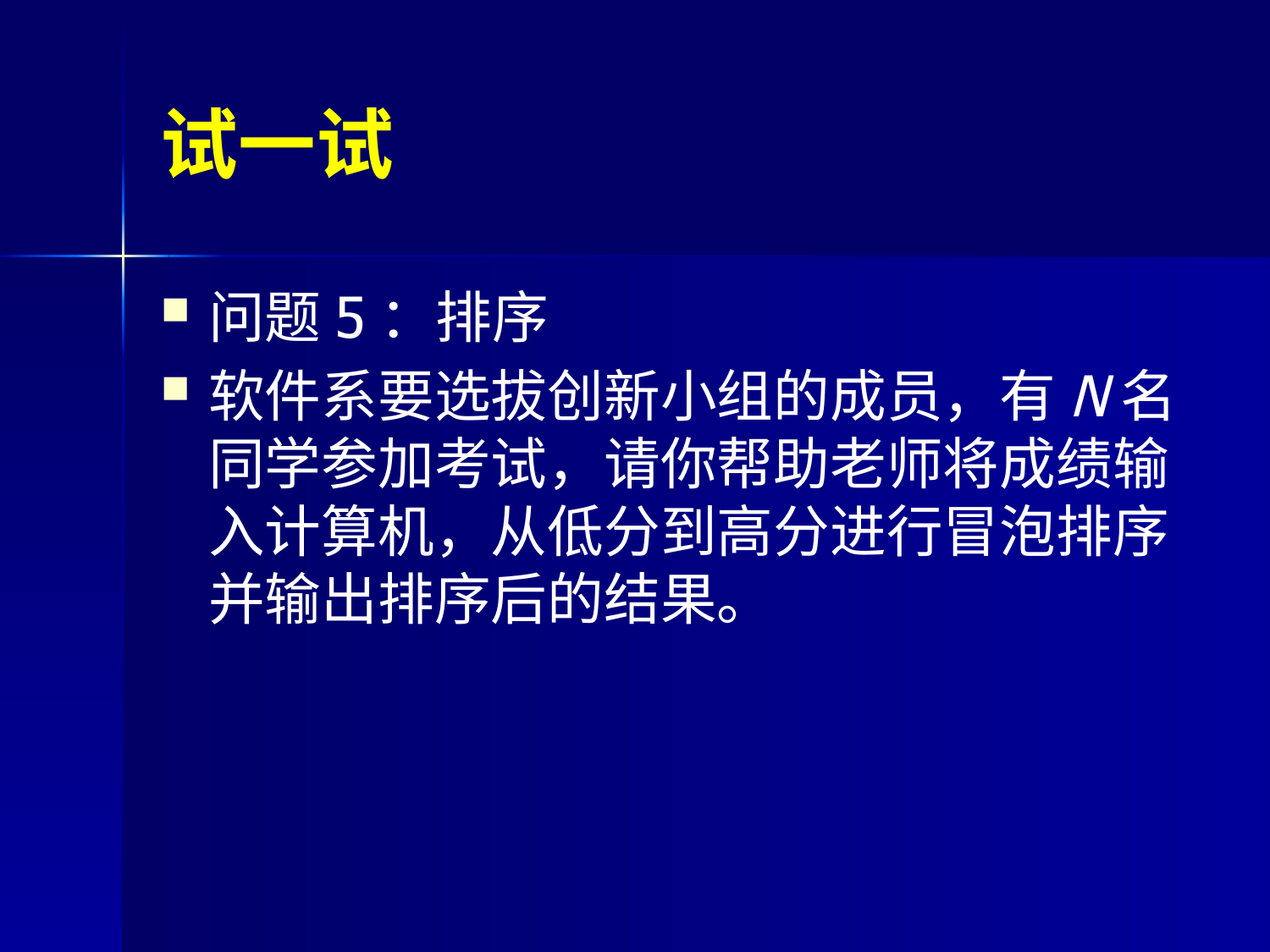

# 试一试
问题5：排序
软件系要选拔创新小组的成员，有N名同学参加考试，请你帮助老师将成绩输入计算机，从低分到高分进行冒泡排序并输出排序后的结果。